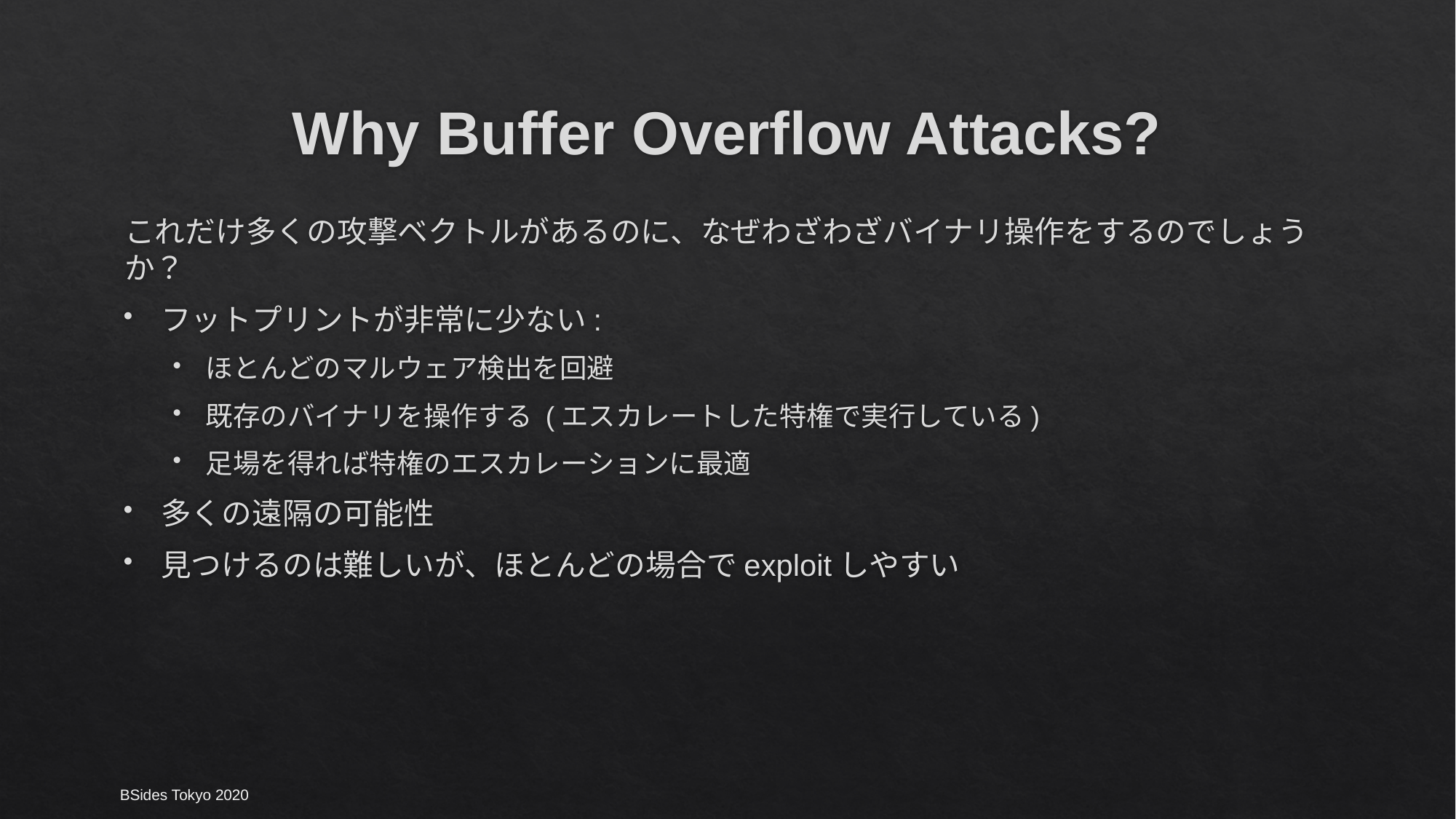

# Why Buffer Overflow Attacks?
これだけ多くの攻撃ベクトルがあるのに、なぜわざわざバイナリ操作をするのでしょうか？
フットプリントが非常に少ない:
ほとんどのマルウェア検出を回避
既存のバイナリを操作する (エスカレートした特権で実行している)
足場を得れば特権のエスカレーションに最適
多くの遠隔の可能性
見つけるのは難しいが、ほとんどの場合でexploitしやすい

BSides Tokyo 2020